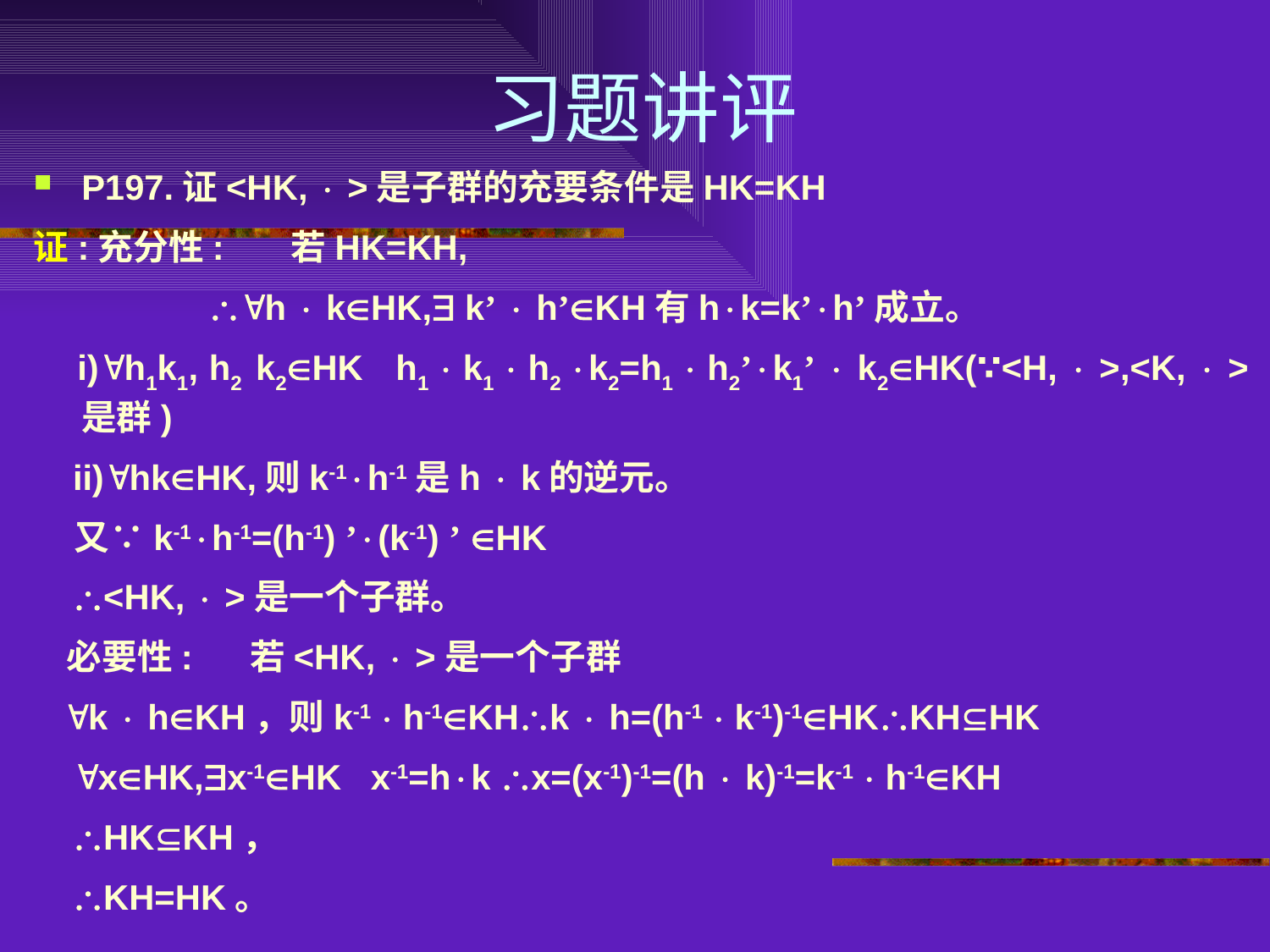

# 习题讲评
P197.证<HK, ⋅ >是子群的充要条件是HK=KH
证:充分性:      若HK=KH,
                  ∴∀h ⋅ k∈HK,∃ k’ ⋅ h’∈KH有h⋅k=k’⋅h’成立。
    i)∀h1k1, h2  k2∈HK   h1 ⋅ k1 ⋅ h2 ⋅k2=h1 ⋅ h2’⋅k1’ ⋅ k2∈HK(∵<H, ⋅ >,<K, ⋅ >是群)
    ii)∀hk∈HK,则k-1⋅h-1是h ⋅ k的逆元。
    又∵k-1⋅h-1=(h-1) ’⋅(k-1) ’ ∈HK
    ∴<HK, ⋅ >是一个子群。
   必要性:     若<HK, ⋅ >是一个子群
   ∀k ⋅ h∈KH，则k-1 ⋅ h-1∈KH∴k ⋅ h=(h-1 ⋅ k-1)-1∈HK∴KH⊆HK
    ∀x∈HK,∃x-1∈HK   x-1=h⋅k ∴x=(x-1)-1=(h ⋅ k)-1=k-1 ⋅ h-1∈KH
    ∴HK⊆KH，
    ∴KH=HK。